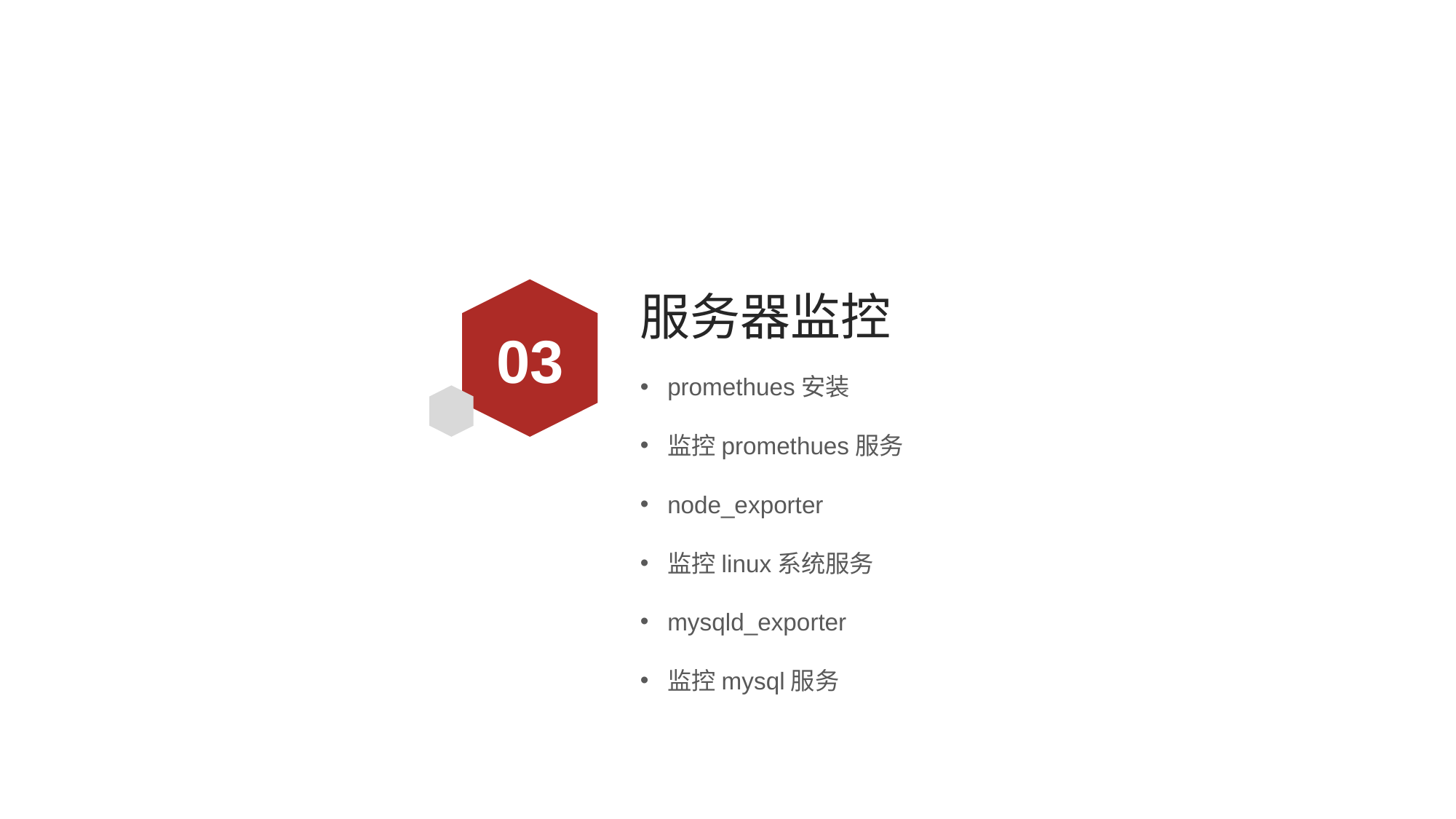

# 服务器监控
03
promethues安装
监控promethues服务
node_exporter
监控linux系统服务
mysqld_exporter
监控mysql服务